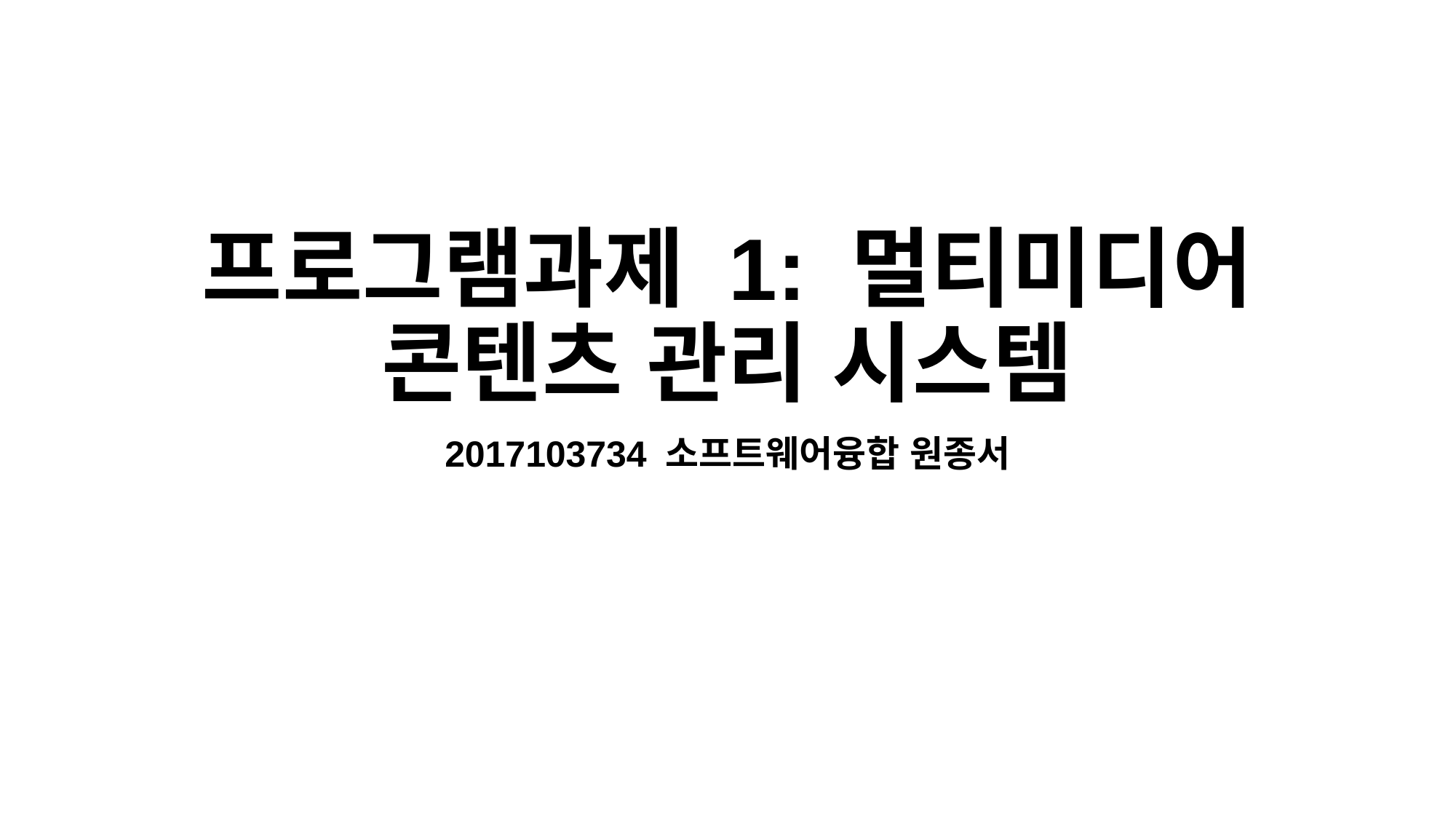

# 프로그램과제 1: 멀티미디어 콘텐츠 관리 시스템
2017103734 소프트웨어융합 원종서